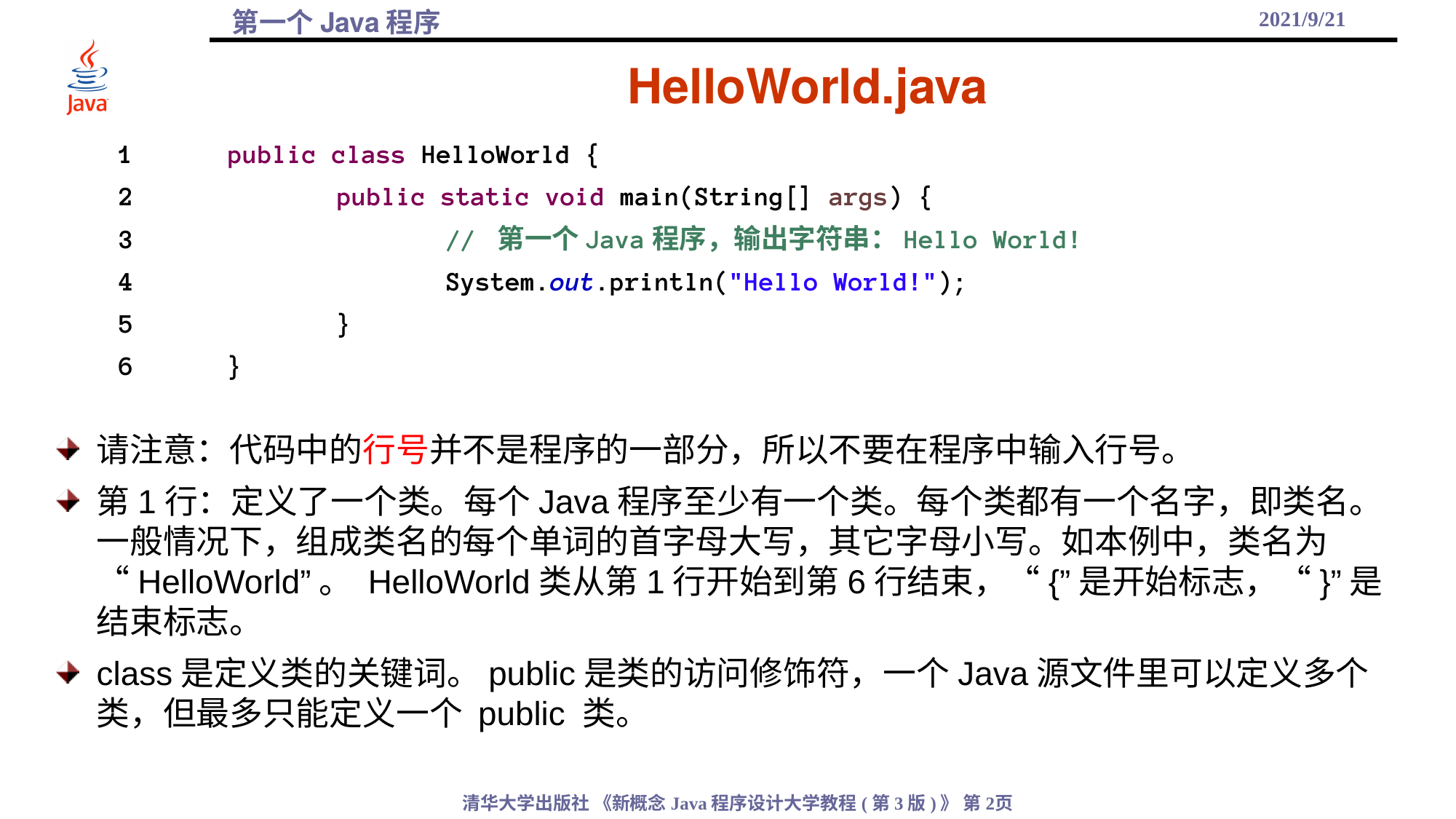

2021/9/21
# HelloWorld.java
1	public class HelloWorld {
2		public static void main(String[] args) {
3			// 第一个Java程序，输出字符串：Hello World!
4			System.out.println("Hello World!");
5		}
6	}
请注意：代码中的行号并不是程序的一部分，所以不要在程序中输入行号。
第1行：定义了一个类。每个Java程序至少有一个类。每个类都有一个名字，即类名。一般情况下，组成类名的每个单词的首字母大写，其它字母小写。如本例中，类名为“HelloWorld”。 HelloWorld类从第1行开始到第6行结束，“{”是开始标志，“}”是结束标志。
class是定义类的关键词。public是类的访问修饰符，一个Java源文件里可以定义多个类，但最多只能定义一个 public 类。